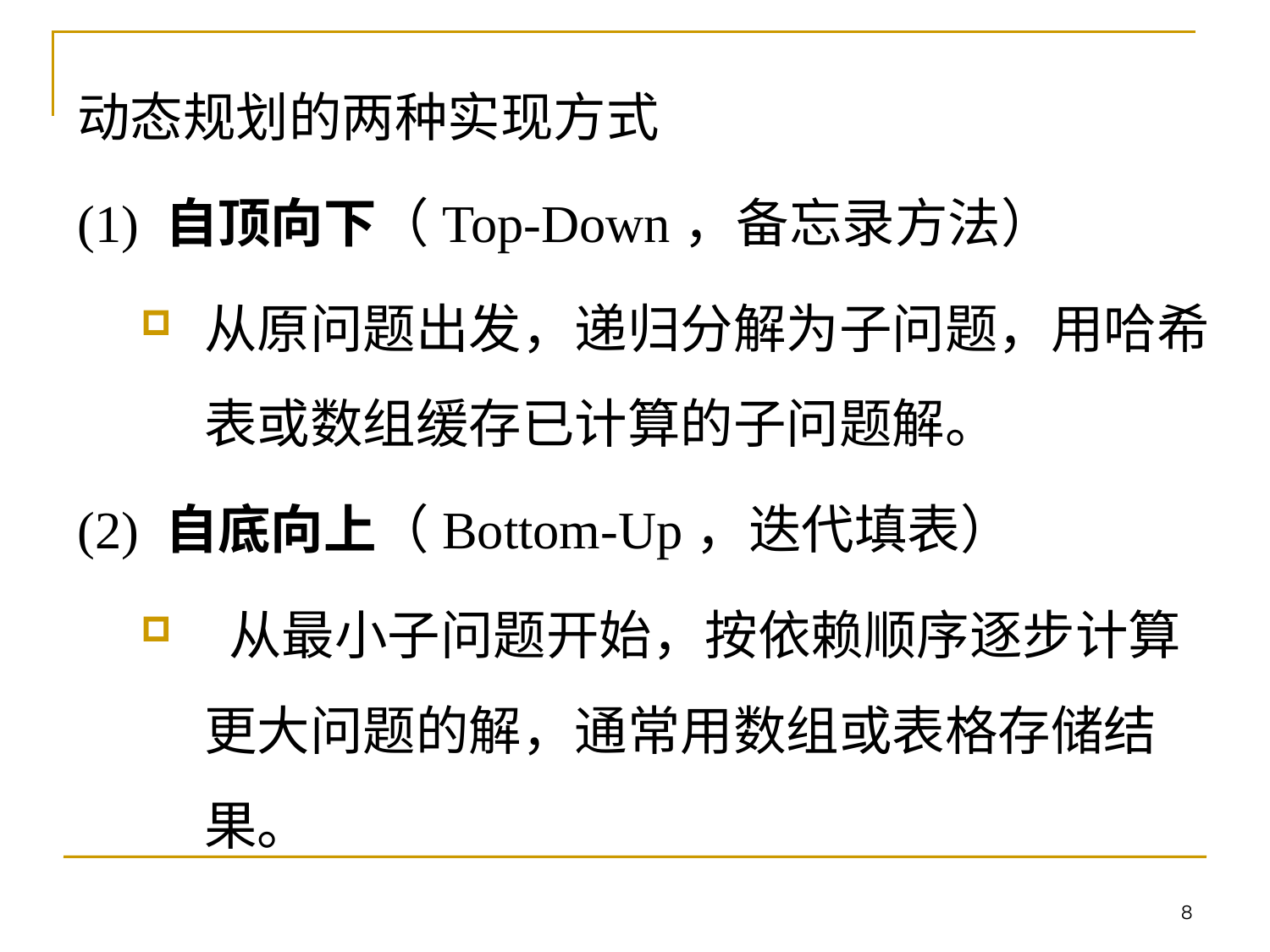

动态规划的两种实现方式
(1) 自顶向下（Top-Down，备忘录方法）
从原问题出发，递归分解为子问题，用哈希表或数组缓存已计算的子问题解。
(2) 自底向上（Bottom-Up，迭代填表）
 从最小子问题开始，按依赖顺序逐步计算更大问题的解，通常用数组或表格存储结果。
8